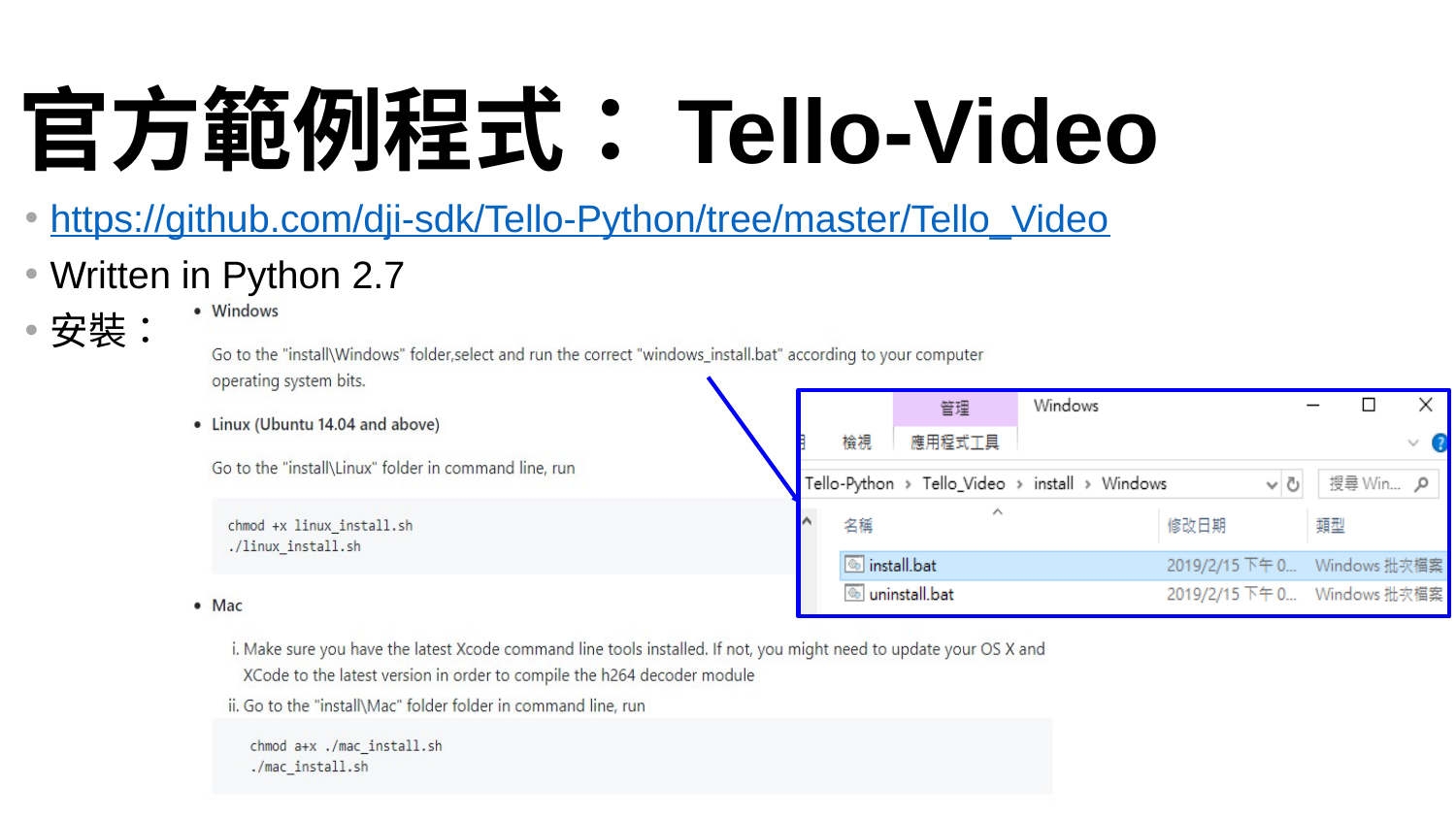

# 官方範例程式：Tello-Video
https://github.com/dji-sdk/Tello-Python/tree/master/Tello_Video
Written in Python 2.7
安裝：